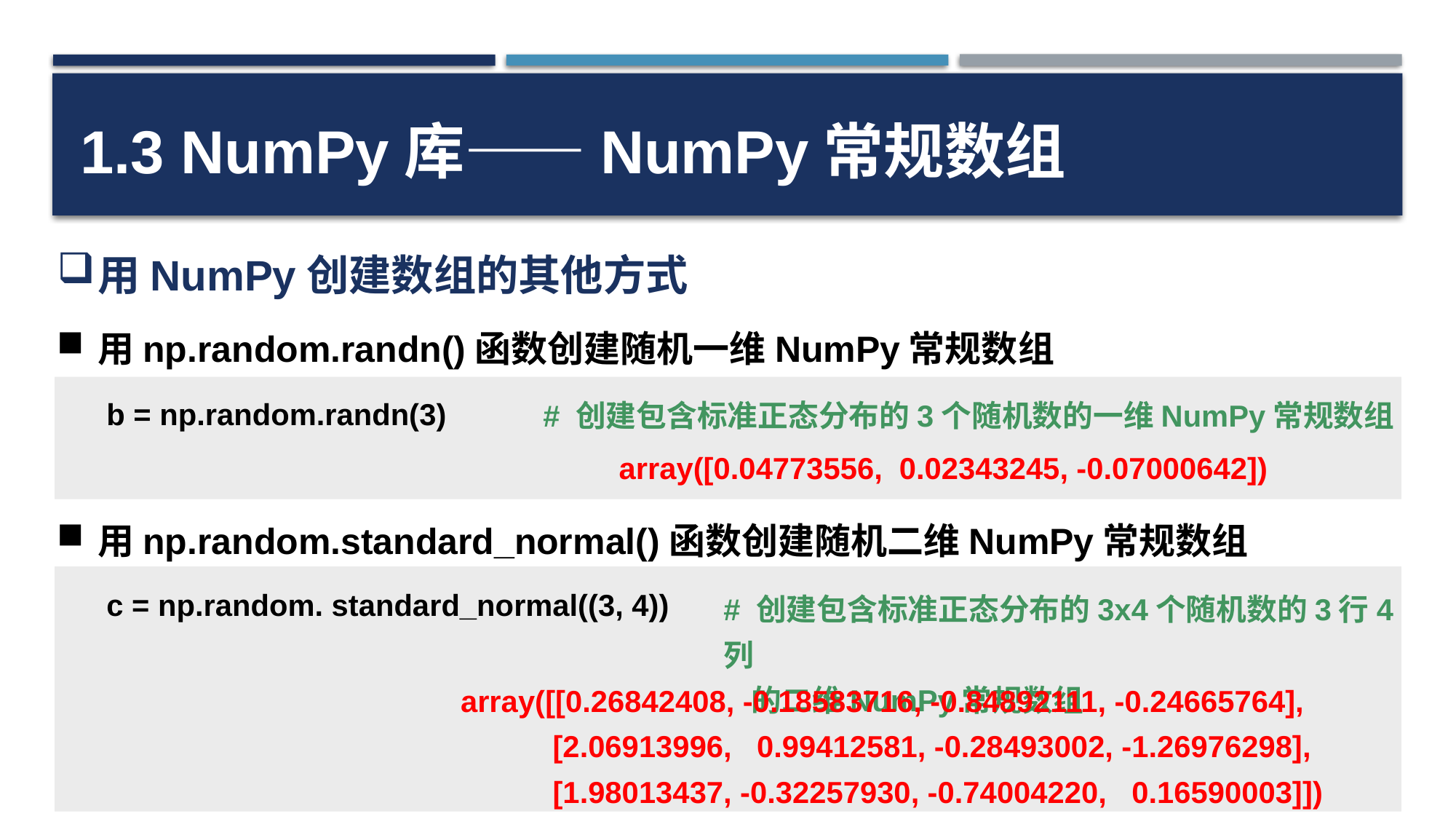

1.3 NumPy库——NumPy常规数组
用NumPy创建数组的其他方式
用np.random.randn()函数创建随机一维NumPy常规数组

b = np.random.randn(3)
# 创建包含标准正态分布的3个随机数的一维NumPy常规数组
array([0.04773556,  0.02343245, -0.07000642])
用np.random.standard_normal()函数创建随机二维NumPy常规数组

# 创建包含标准正态分布的3x4个随机数的3行4列
   的二维NumPy常规数组
c = np.random. standard_normal((3, 4))
 array([[0.26842408, -0.18583716, -0.84892111, -0.24665764],
            [2.06913996,   0.99412581, -0.28493002, -1.26976298],
            [1.98013437, -0.32257930, -0.74004220,   0.16590003]])
15